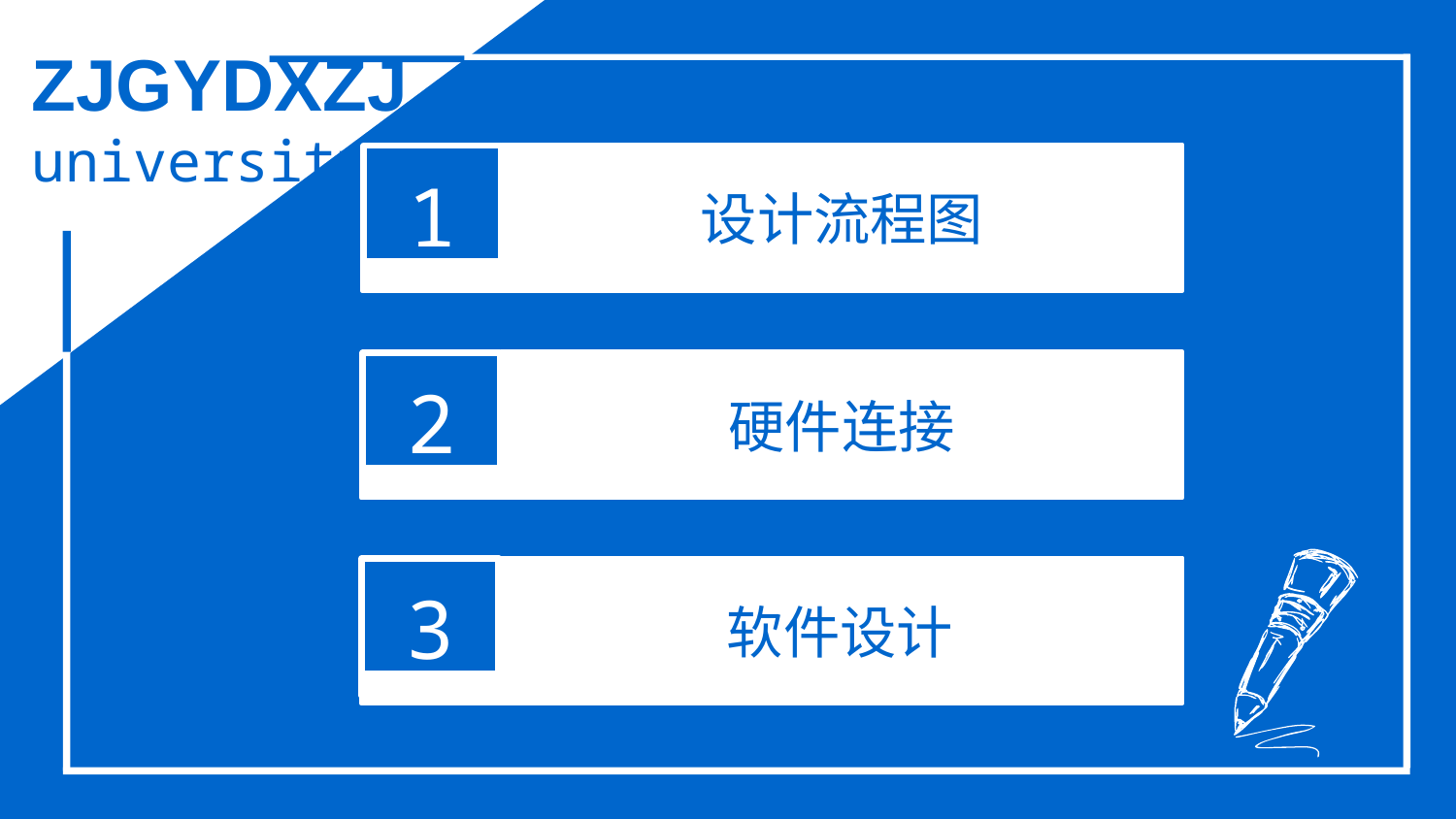

ZJGYDXZJ
university

设计流程图
1

硬件连接
2

软件设计

3